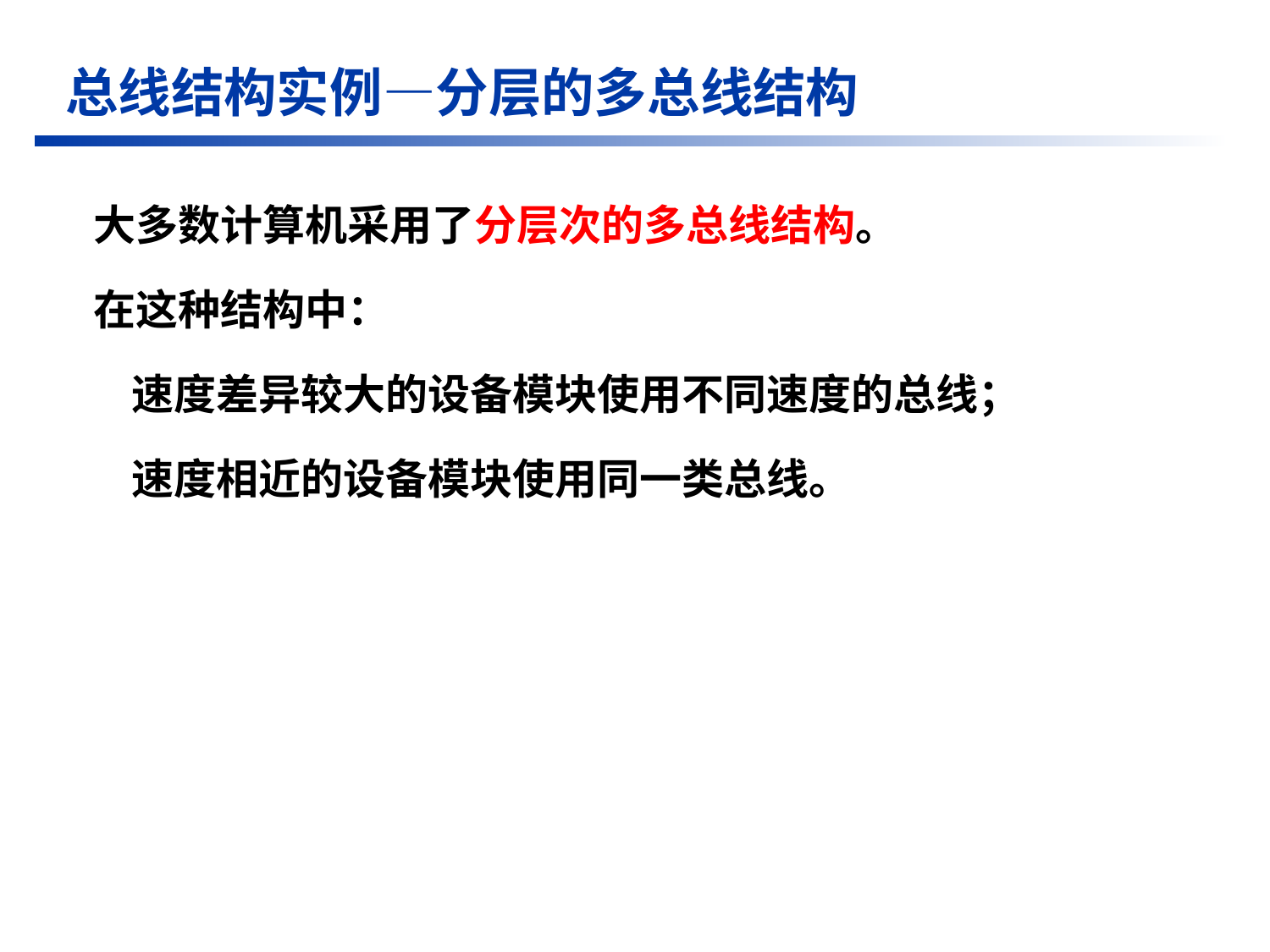

总线结构实例—分层的多总线结构
   大多数计算机采用了分层次的多总线结构。
   在这种结构中：
       速度差异较大的设备模块使用不同速度的总线；
       速度相近的设备模块使用同一类总线。